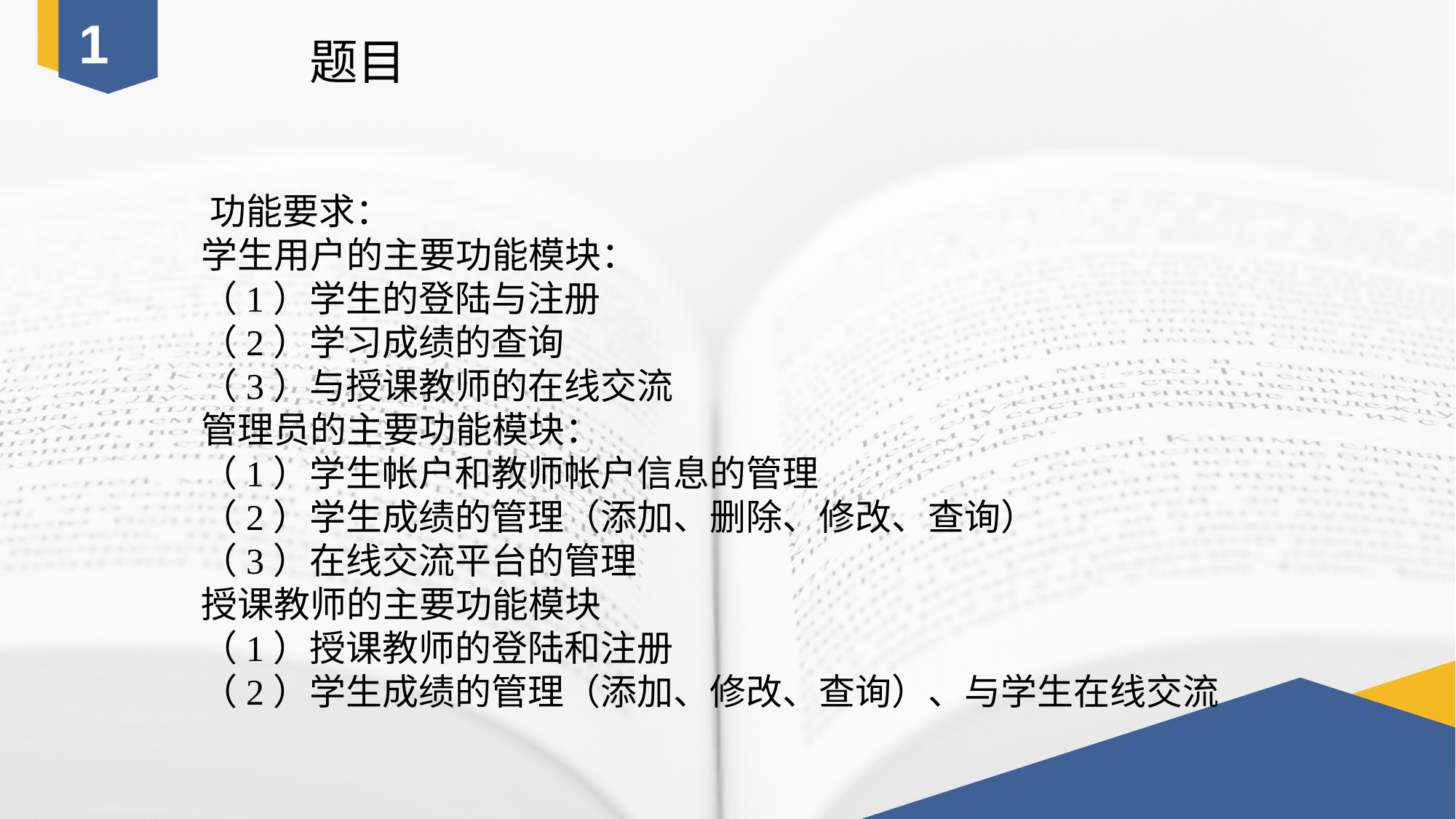

1
题目
功能要求：
学生用户的主要功能模块：
（1）学生的登陆与注册
（2）学习成绩的查询
（3）与授课教师的在线交流
管理员的主要功能模块：
（1）学生帐户和教师帐户信息的管理
（2）学生成绩的管理（添加、删除、修改、查询）
（3）在线交流平台的管理
授课教师的主要功能模块
（1）授课教师的登陆和注册
（2）学生成绩的管理（添加、修改、查询）、与学生在线交流